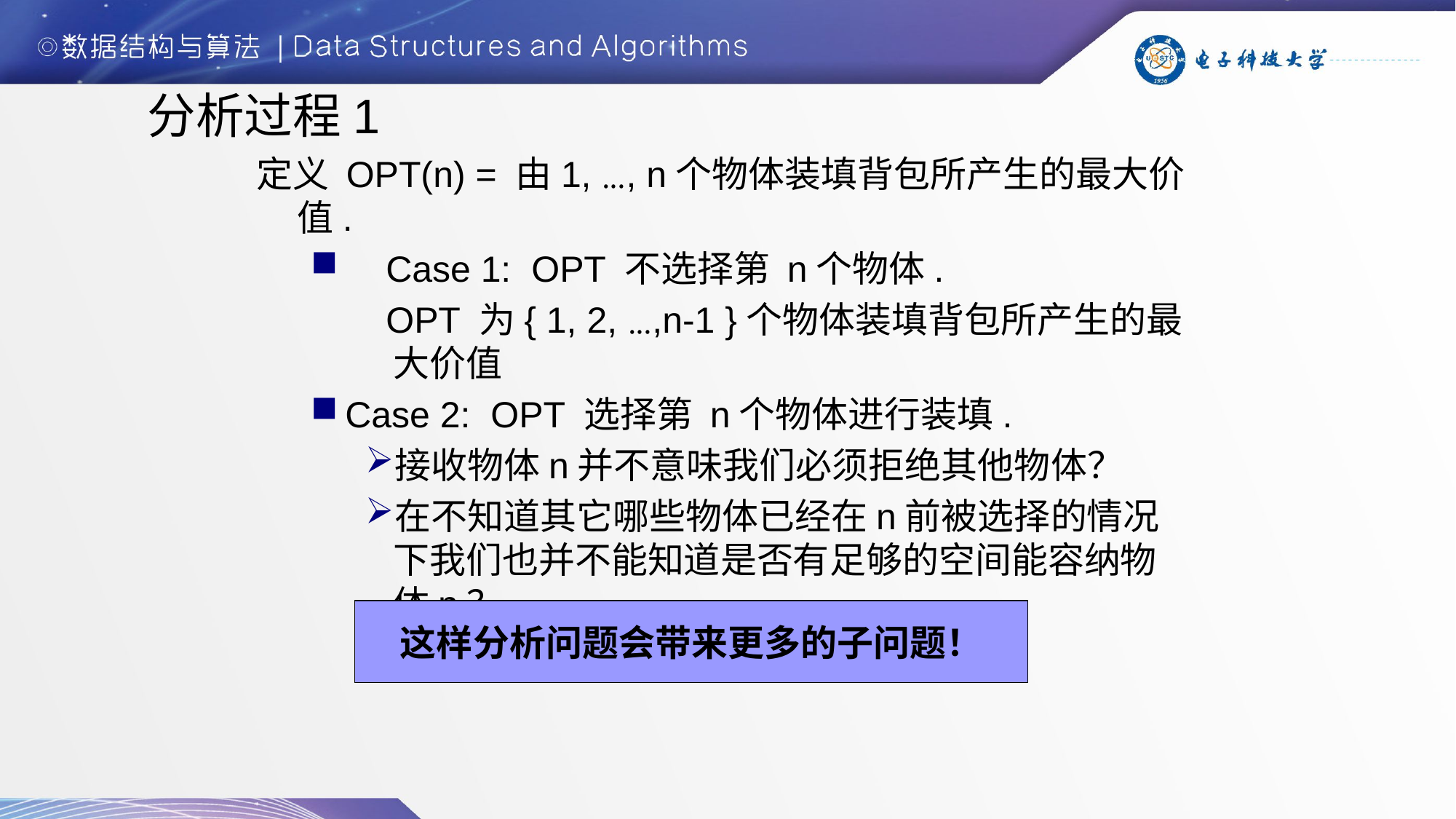

# 分析过程1
定义 OPT(n) = 由1, …, n个物体装填背包所产生的最大价值.
    Case 1:  OPT 不选择第 n个物体.
  OPT 为{ 1, 2, …,n-1 }个物体装填背包所产生的最大价值
Case 2:  OPT 选择第 n个物体进行装填.
接收物体n并不意味我们必须拒绝其他物体？
在不知道其它哪些物体已经在n前被选择的情况下我们也并不能知道是否有足够的空间能容纳物体n？

这样分析问题会带来更多的子问题！